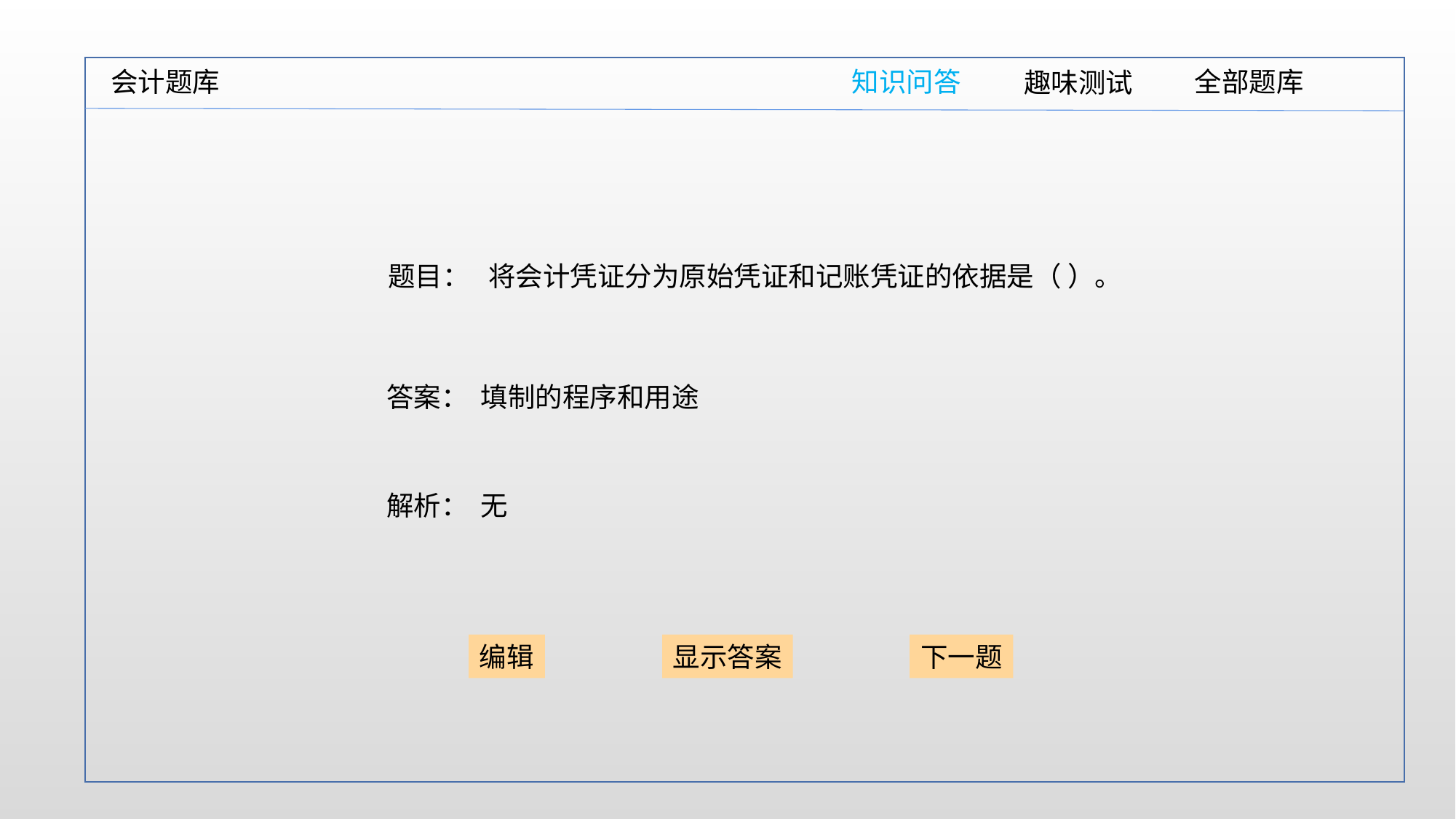

会计题库
知识问答
全部题库
趣味测试
题目：   将会计凭证分为原始凭证和记账凭证的依据是（ ）。
答案：  填制的程序和用途
解析：  无
编辑
显示答案
下一题